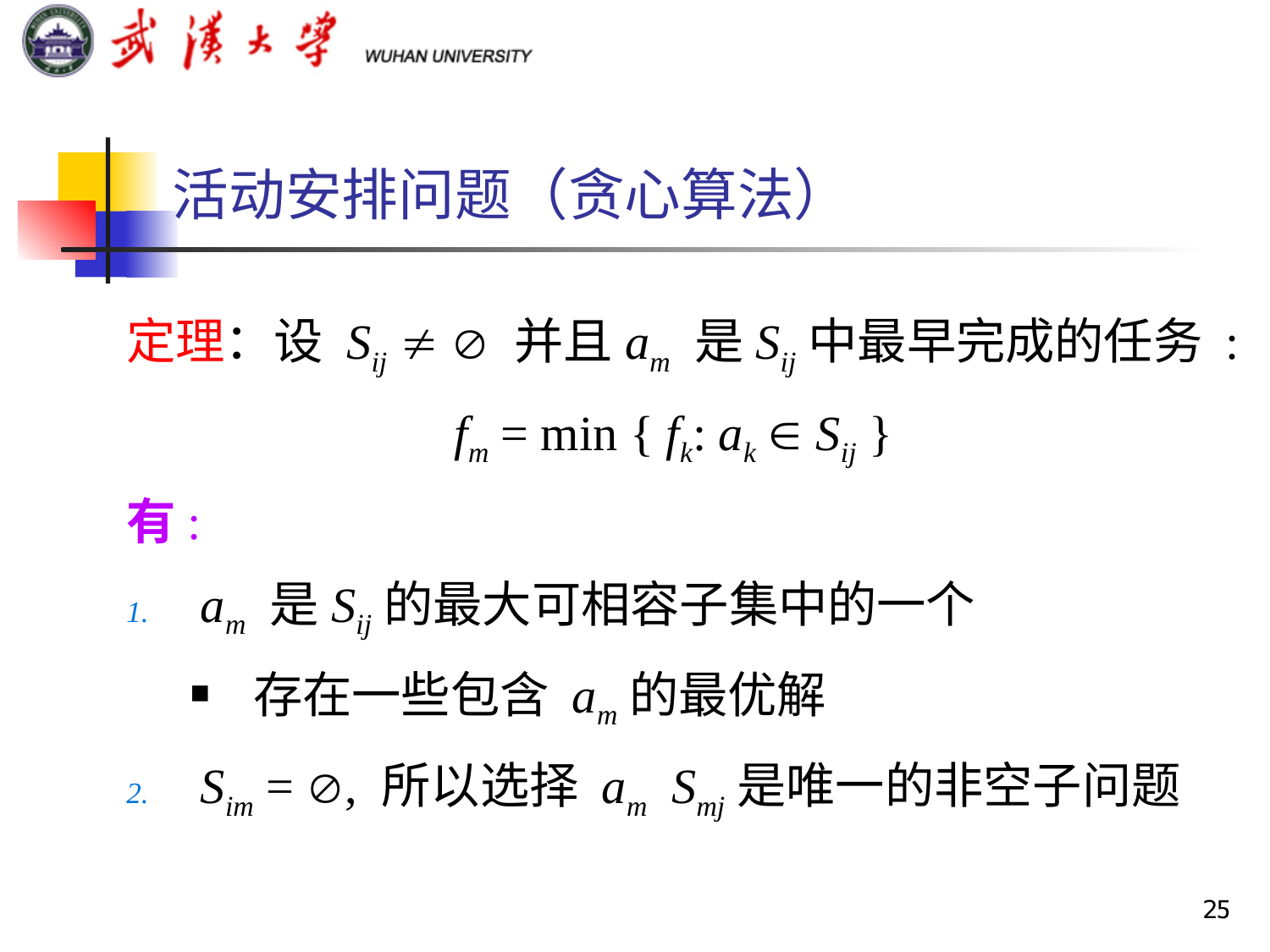

# 活动安排问题（贪心算法）
定理：设 Sij ≠ ∅ 并且am 是Sij中最早完成的任务 :
			fm = min { fk: ak ∈ Sij }
有:
am 是Sij的最大可相容子集中的一个
存在一些包含 am的最优解
Sim = ∅, 所以选择 am  Smj是唯一的非空子问题
25